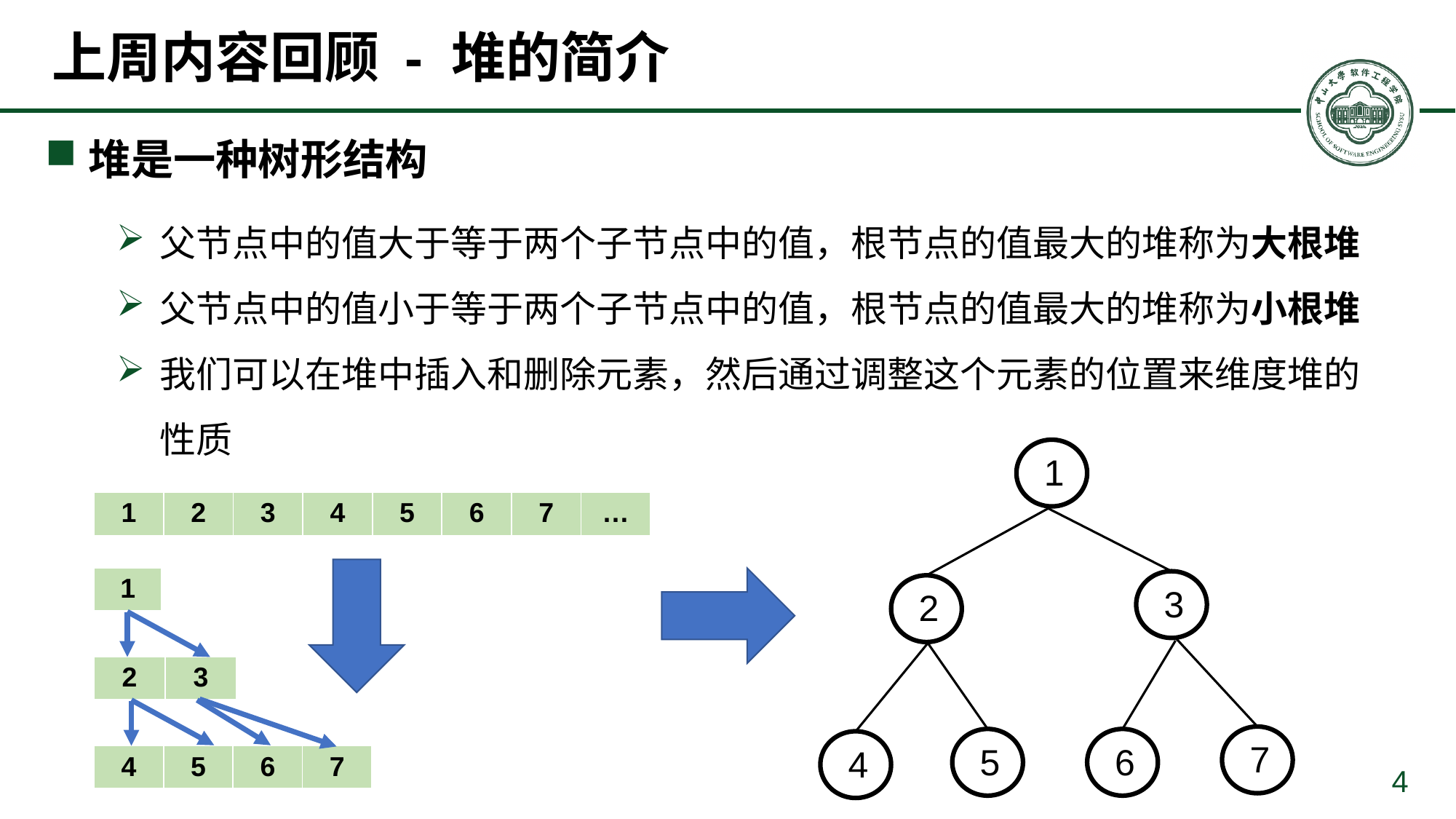

# 上周内容回顾 - 堆的简介
堆是一种树形结构
父节点中的值大于等于两个子节点中的值，根节点的值最大的堆称为大根堆
父节点中的值小于等于两个子节点中的值，根节点的值最大的堆称为小根堆
我们可以在堆中插入和删除元素，然后通过调整这个元素的位置来维度堆的性质

1

3

2

7

5

6

4
| 1 | 2 | 3 | 4 | 5 | 6 | 7 | … |
| --- | --- | --- | --- | --- | --- | --- | --- |

| 1 |
| --- |
| 2 | 3 |
| --- | --- |
| 4 | 5 | 6 | 7 |
| --- | --- | --- | --- |
4